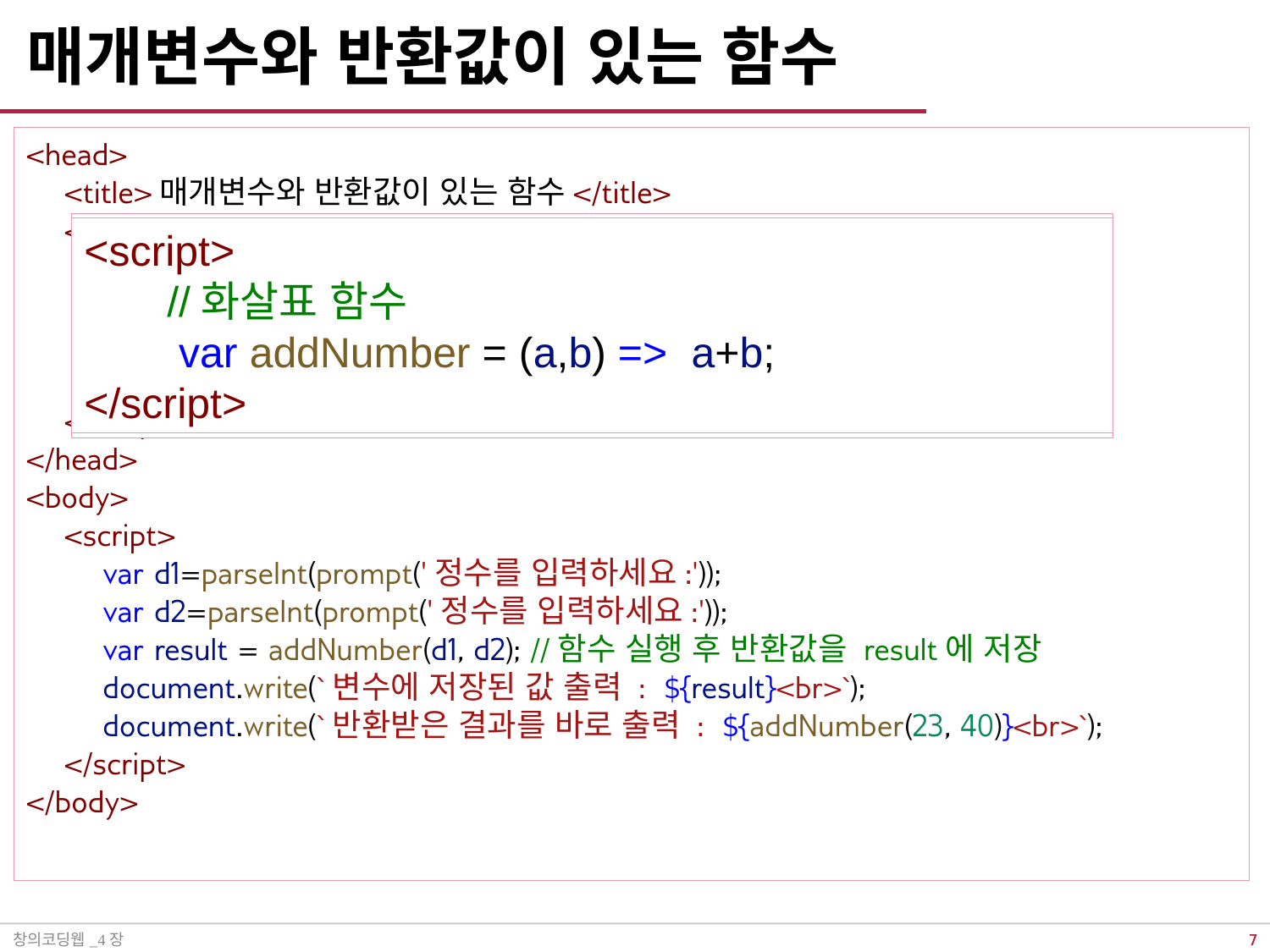

# 매개변수와 반환값이 있는 함수
<head>
    <title>매개변수와 반환값이 있는 함수</title>
    <script>
        //선언적 함수 - 매개변수를 두 개 이상 나열할 경우 반드시 ,로 분리
        function addNumber(a,b){
             return a+b; //매개변수 a와 b를 연산한 결과값을 반환
        }
    </script>
</head>
<body>
    <script>
        var d1=parseInt(prompt('정수를 입력하세요:'));
        var d2=parseInt(prompt('정수를 입력하세요:'));
        var result = addNumber(d1, d2); //함수 실행 후 반환값을 result에 저장
        document.write(`변수에 저장된 값 출력 :  ${result}<br>`);
        document.write(`반환받은 결과를 바로 출력 :  ${addNumber(23, 40)}<br>`);
    </script>
</body>

<script>
    var addNumber= function(a,b){  //익명 함수
            return a+b;
    }
</script>
<script>
       //화살표 함수
        var addNumber = (a,b) =>  a+b;
</script>
창의코딩웹_4장
7